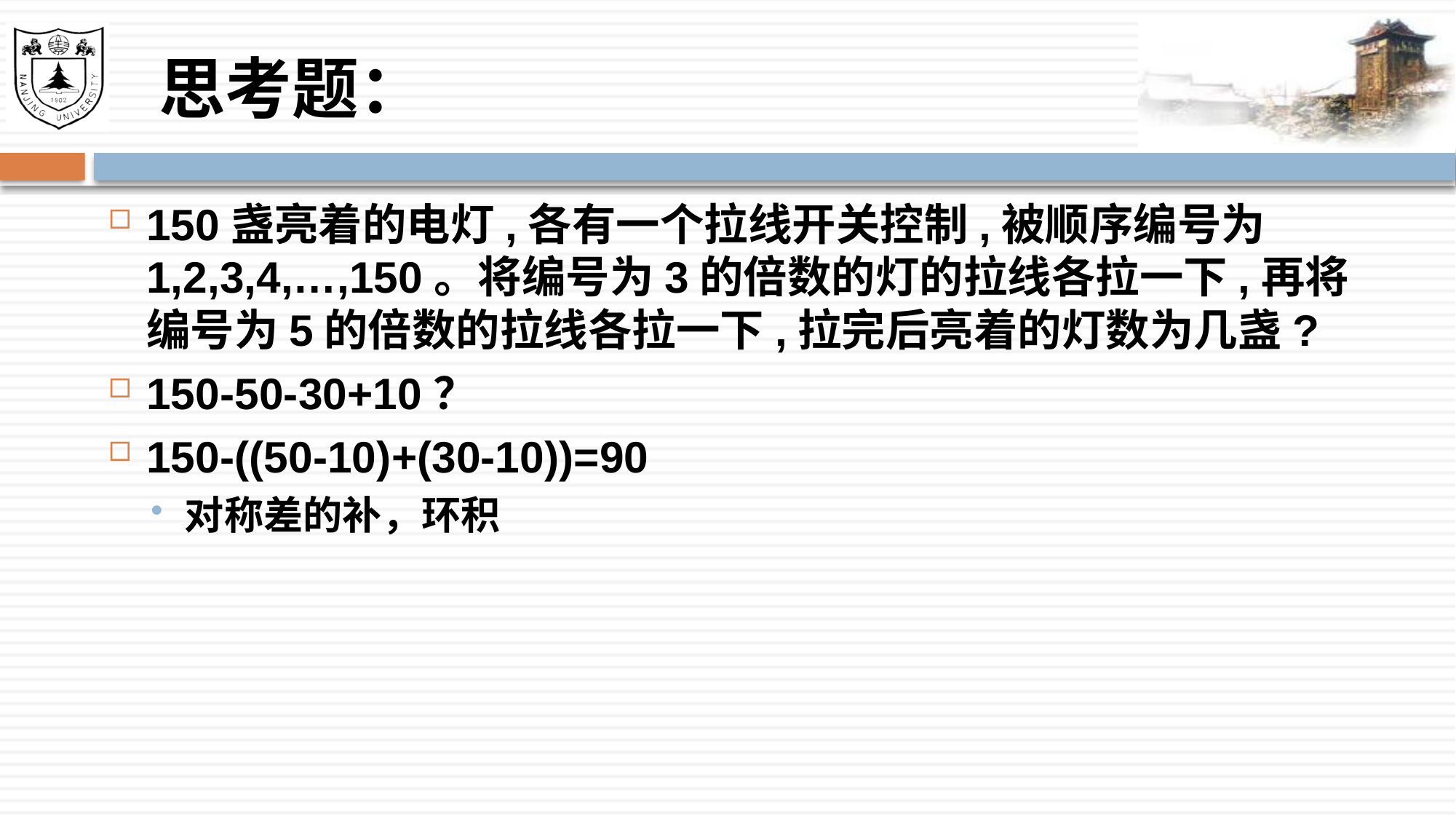

# 思考题：
150盏亮着的电灯,各有一个拉线开关控制,被顺序编号为1,2,3,4,…,150。将编号为3的倍数的灯的拉线各拉一下,再将编号为5的倍数的拉线各拉一下,拉完后亮着的灯数为几盏?
150-50-30+10？
150-((50-10)+(30-10))=90
对称差的补，环积